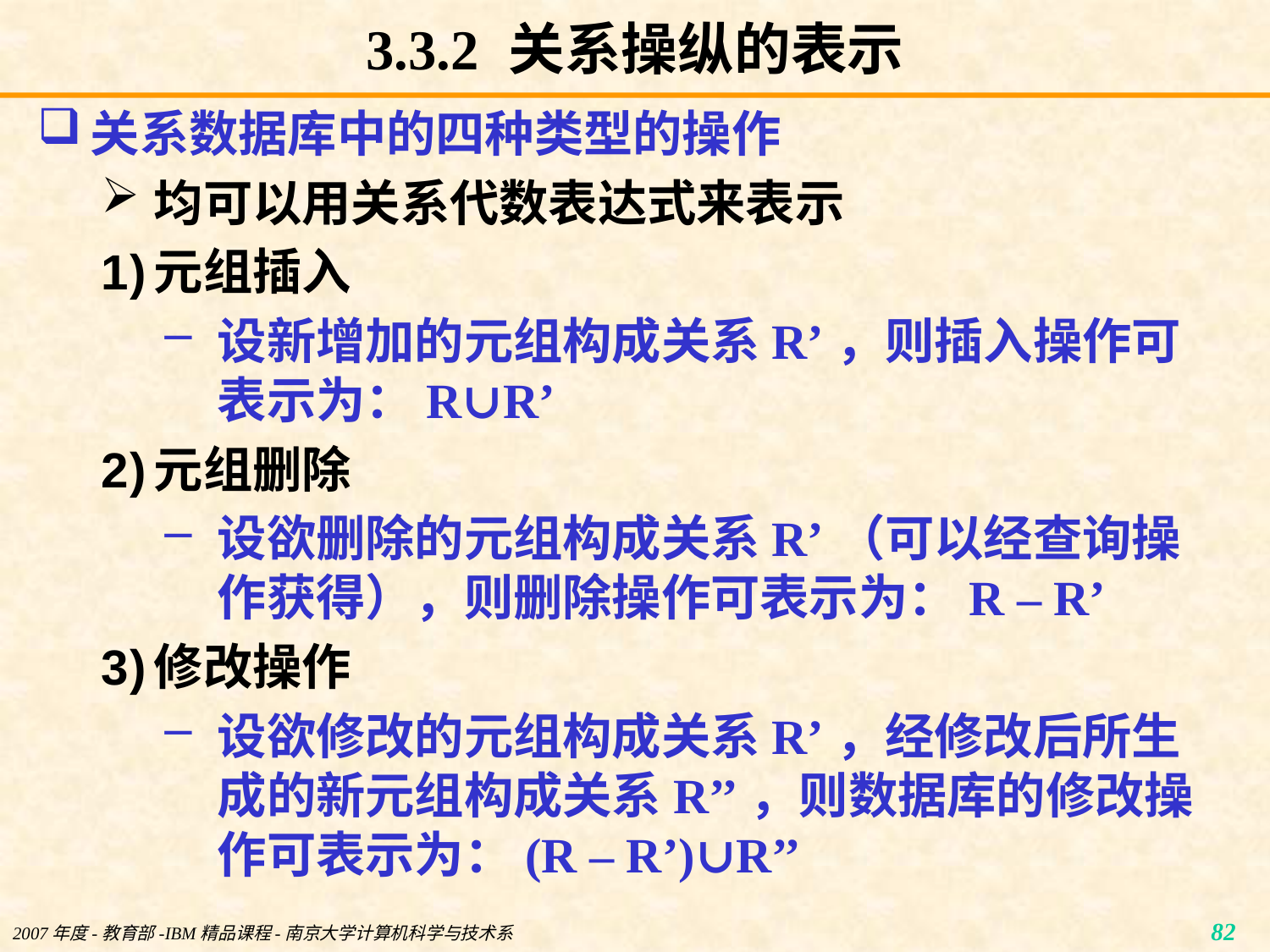

# 3.3.2 关系操纵的表示
关系数据库中的四种类型的操作
均可以用关系代数表达式来表示
元组插入
设新增加的元组构成关系R’，则插入操作可表示为：R∪R’
元组删除
设欲删除的元组构成关系R’（可以经查询操作获得），则删除操作可表示为：R – R’
修改操作
设欲修改的元组构成关系R’，经修改后所生成的新元组构成关系R’’，则数据库的修改操作可表示为：(R – R’)∪R’’
82
2007年度-教育部-IBM精品课程-南京大学计算机科学与技术系